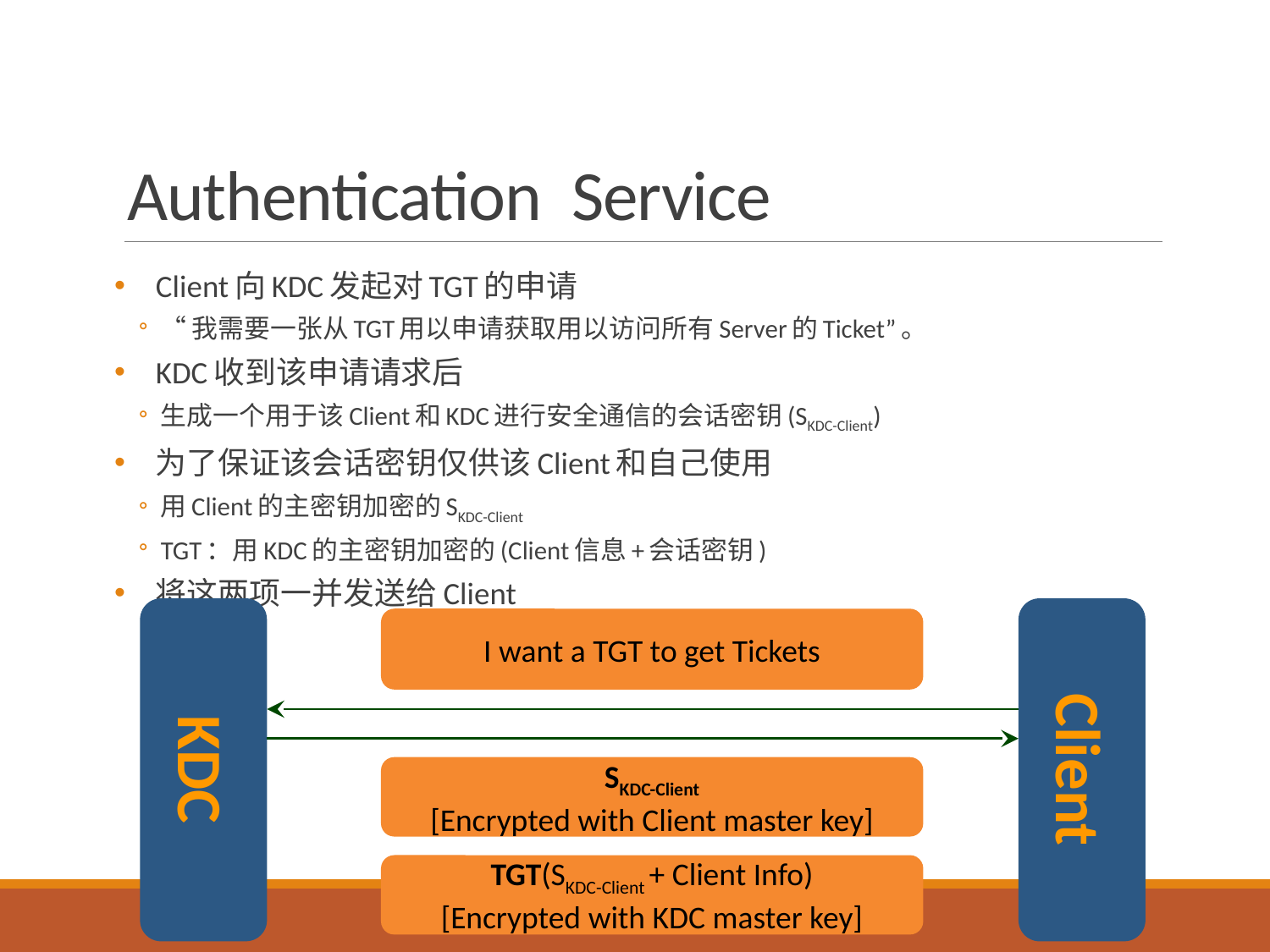

# Authentication  Service
Client向KDC发起对TGT的申请
“我需要一张从TGT用以申请获取用以访问所有Server的Ticket”。
KDC收到该申请请求后
生成一个用于该Client和KDC进行安全通信的会话密钥(SKDC-Client)
为了保证该会话密钥仅供该Client和自己使用
用Client的主密钥加密的SKDC-Client
TGT：用KDC的主密钥加密的(Client信息+会话密钥)
将这两项一并发送给Client
KDC
Client
I want a TGT to get Tickets
SKDC-Client
[Encrypted with Client master key]
TGT(SKDC-Client + Client Info)
[Encrypted with KDC master key]